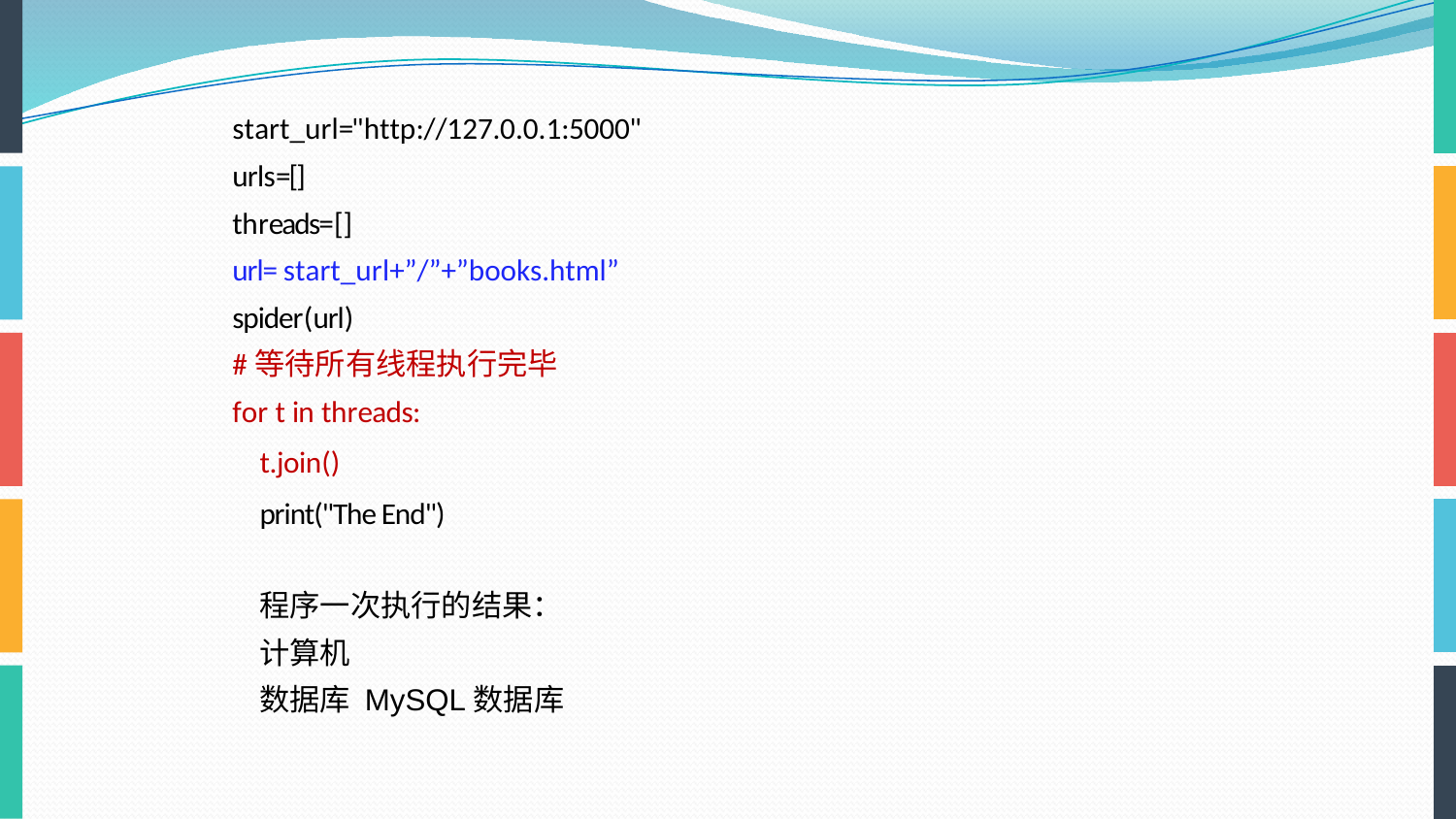

start_url="http://127.0.0.1:5000"
urls=[]
threads=[]
url= start_url+”/”+”books.html”
spider(url)
#等待所有线程执行完毕
for t in threads:
t.join()
print("The End")

程序一次执行的结果：
计算机
数据库 MySQL数据库